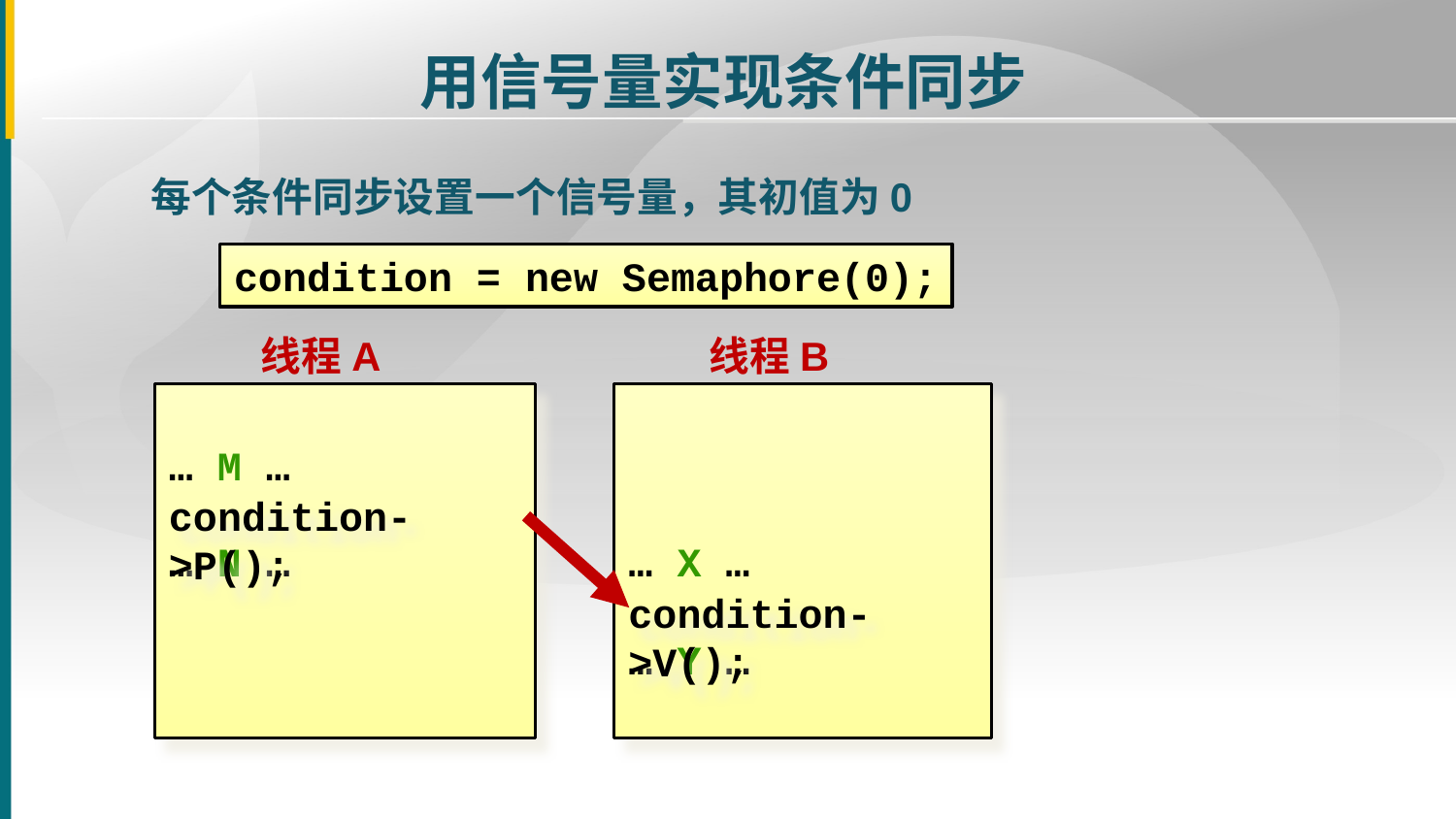

用信号量实现条件同步
每个条件同步设置一个信号量，其初值为0
condition = new Semaphore(0);
线程A
线程B

… M …

… N …

… X …

… Y …

condition->P();

condition->V();